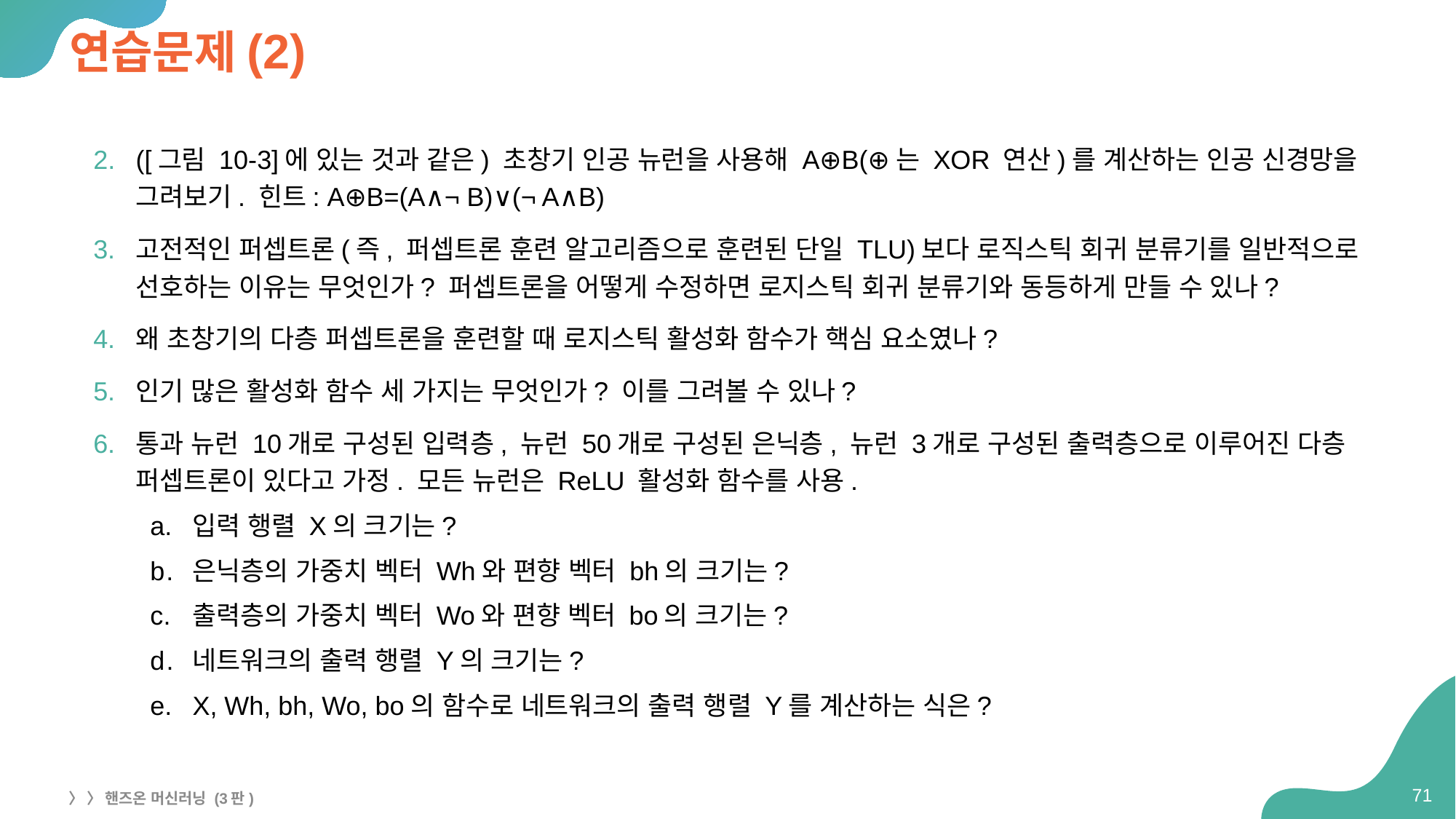

# 연습문제(2)
([그림 10-3]에 있는 것과 같은) 초창기 인공 뉴런을 사용해 A⊕B(⊕는 XOR 연산)를 계산하는 인공 신경망을 그려보기. 힌트: A⊕B=(A∧¬ B)∨(¬ A∧B)
고전적인 퍼셉트론(즉, 퍼셉트론 훈련 알고리즘으로 훈련된 단일 TLU)보다 로직스틱 회귀 분류기를 일반적으로 선호하는 이유는 무엇인가? 퍼셉트론을 어떻게 수정하면 로지스틱 회귀 분류기와 동등하게 만들 수 있나?
왜 초창기의 다층 퍼셉트론을 훈련할 때 로지스틱 활성화 함수가 핵심 요소였나?
인기 많은 활성화 함수 세 가지는 무엇인가? 이를 그려볼 수 있나?
통과 뉴런 10개로 구성된 입력층, 뉴런 50개로 구성된 은닉층, 뉴런 3개로 구성된 출력층으로 이루어진 다층 퍼셉트론이 있다고 가정. 모든 뉴런은 ReLU 활성화 함수를 사용.
입력 행렬 X의 크기는?
은닉층의 가중치 벡터 Wh와 편향 벡터 bh의 크기는?
출력층의 가중치 벡터 Wo와 편향 벡터 bo의 크기는?
네트워크의 출력 행렬 Y의 크기는?
X, Wh, bh, Wo, bo의 함수로 네트워크의 출력 행렬 Y를 계산하는 식은?
71
〉 〉 핸즈온 머신러닝 (3판)